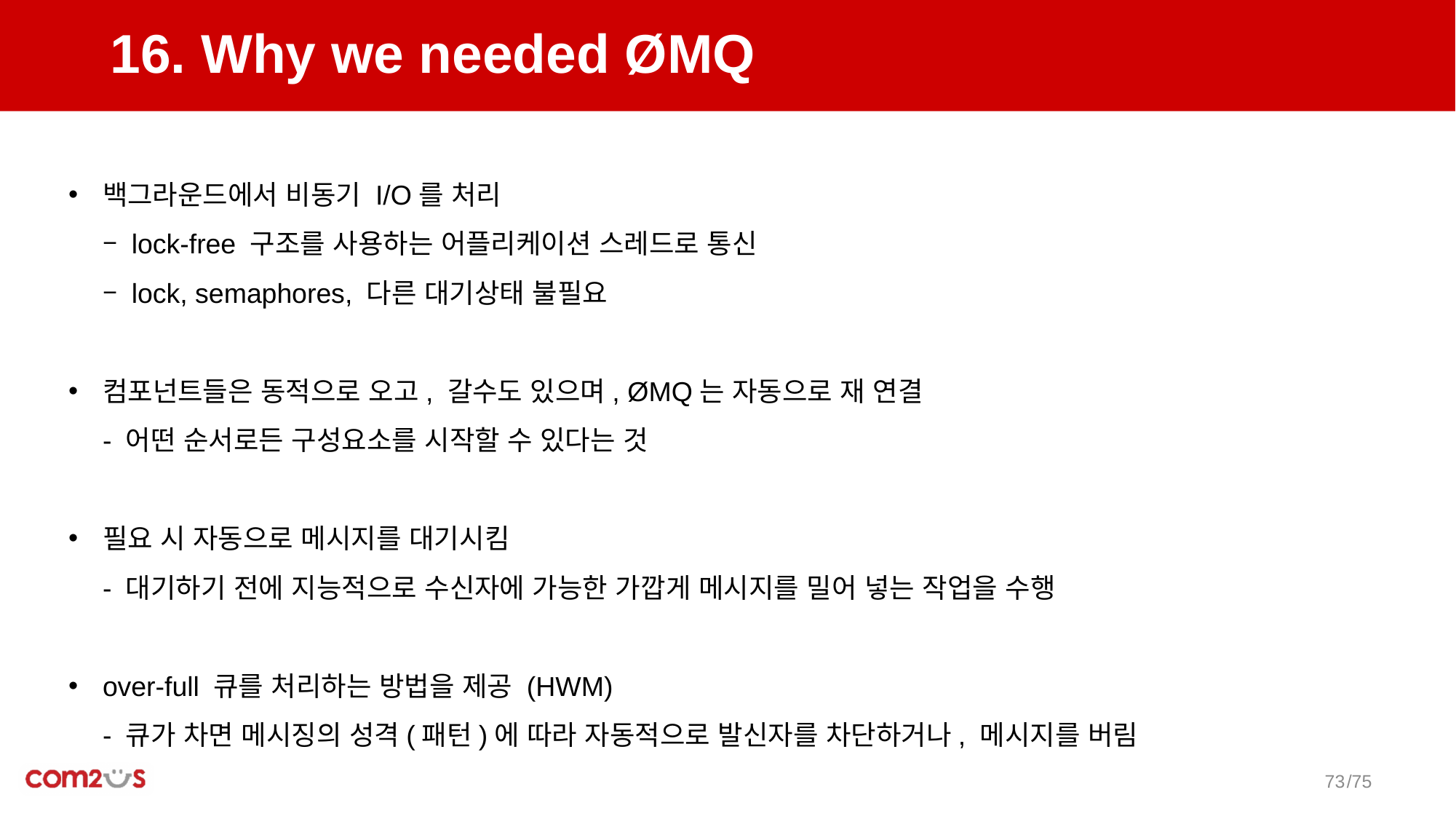

# 16. Why we needed ØMQ
백그라운드에서 비동기 I/O를 처리
– lock-free 구조를 사용하는 어플리케이션 스레드로 통신
– lock, semaphores, 다른 대기상태 불필요

컴포넌트들은 동적으로 오고, 갈수도 있으며, ØMQ는 자동으로 재 연결
- 어떤 순서로든 구성요소를 시작할 수 있다는 것

필요 시 자동으로 메시지를 대기시킴
- 대기하기 전에 지능적으로 수신자에 가능한 가깝게 메시지를 밀어 넣는 작업을 수행

over-full 큐를 처리하는 방법을 제공 (HWM)
- 큐가 차면 메시징의 성격(패턴)에 따라 자동적으로 발신자를 차단하거나, 메시지를 버림
73